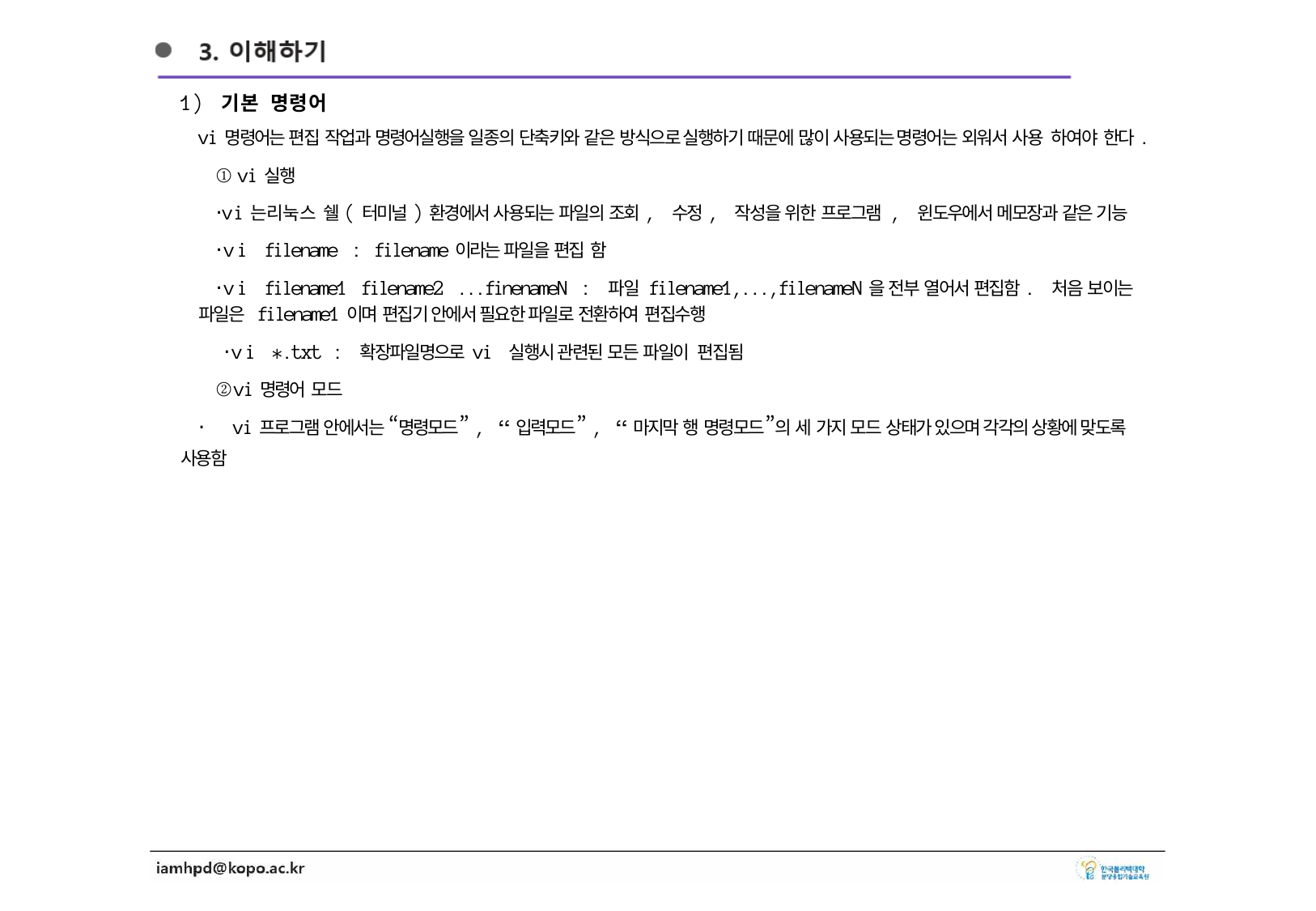

1) 기본 명령어
vi명령어는 편집 작업과 명령어실행을 일종의 단축키와 같은 방식으로 실행하기 때문에 많이 사용되는 명령어는 외워서 사용  하여야 한다.
① vi실행
∙vi는리눅스 쉘(터미널)환경에서 사용되는 파일의 조회, 수정, 작성을 위한 프로그램 , 윈도우에서 메모장과 같은 기능
∙vi filename : filename이라는 파일을 편집 함
∙vi filename1 filename2 ...finenameN : 파일 filename1,...,filenameN을 전부 열어서 편집함. 처음 보이는 파일은 filename1이며 편집기 안에서 필요한 파일로 전환하여 편집수행
∙vi *.txt : 확장파일명으로 vi 실행시 관련된 모든 파일이 편집됨
② vi명령어 모드
∙ vi프로그램 안에서는 “명령모드”, “입력모드”, “마지막 행 명령모드”의 세 가지 모드 상태가 있으며 각각의 상황에 맞도록  사용함